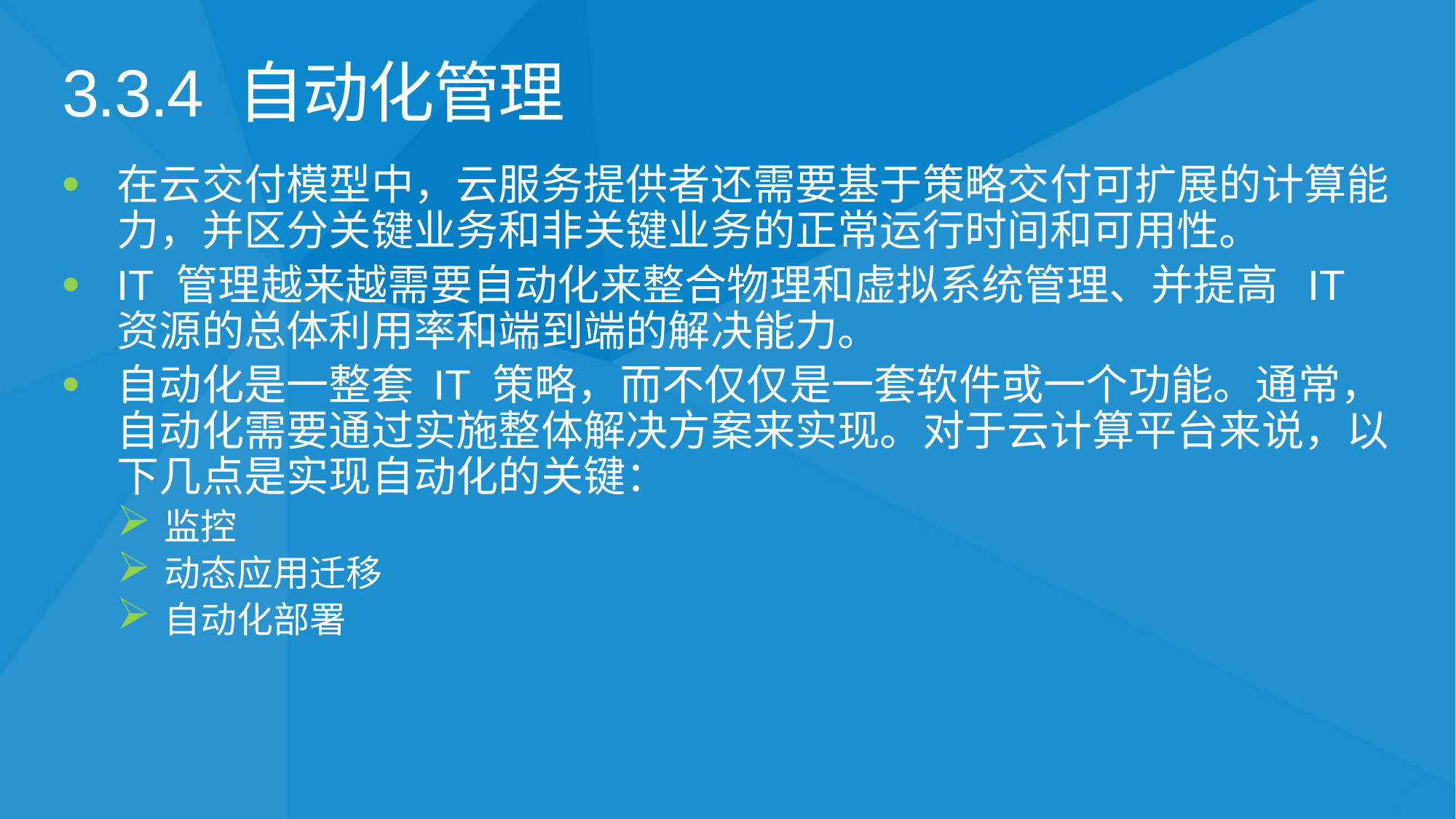

# 3.3.4 自动化管理
在云交付模型中，云服务提供者还需要基于策略交付可扩展的计算能力，并区分关键业务和非关键业务的正常运行时间和可用性。
IT 管理越来越需要自动化来整合物理和虚拟系统管理、并提高  IT 资源的总体利用率和端到端的解决能力。
自动化是一整套 IT 策略，而不仅仅是一套软件或一个功能。通常，自动化需要通过实施整体解决方案来实现。对于云计算平台来说，以下几点是实现自动化的关键：
监控
动态应用迁移
自动化部署